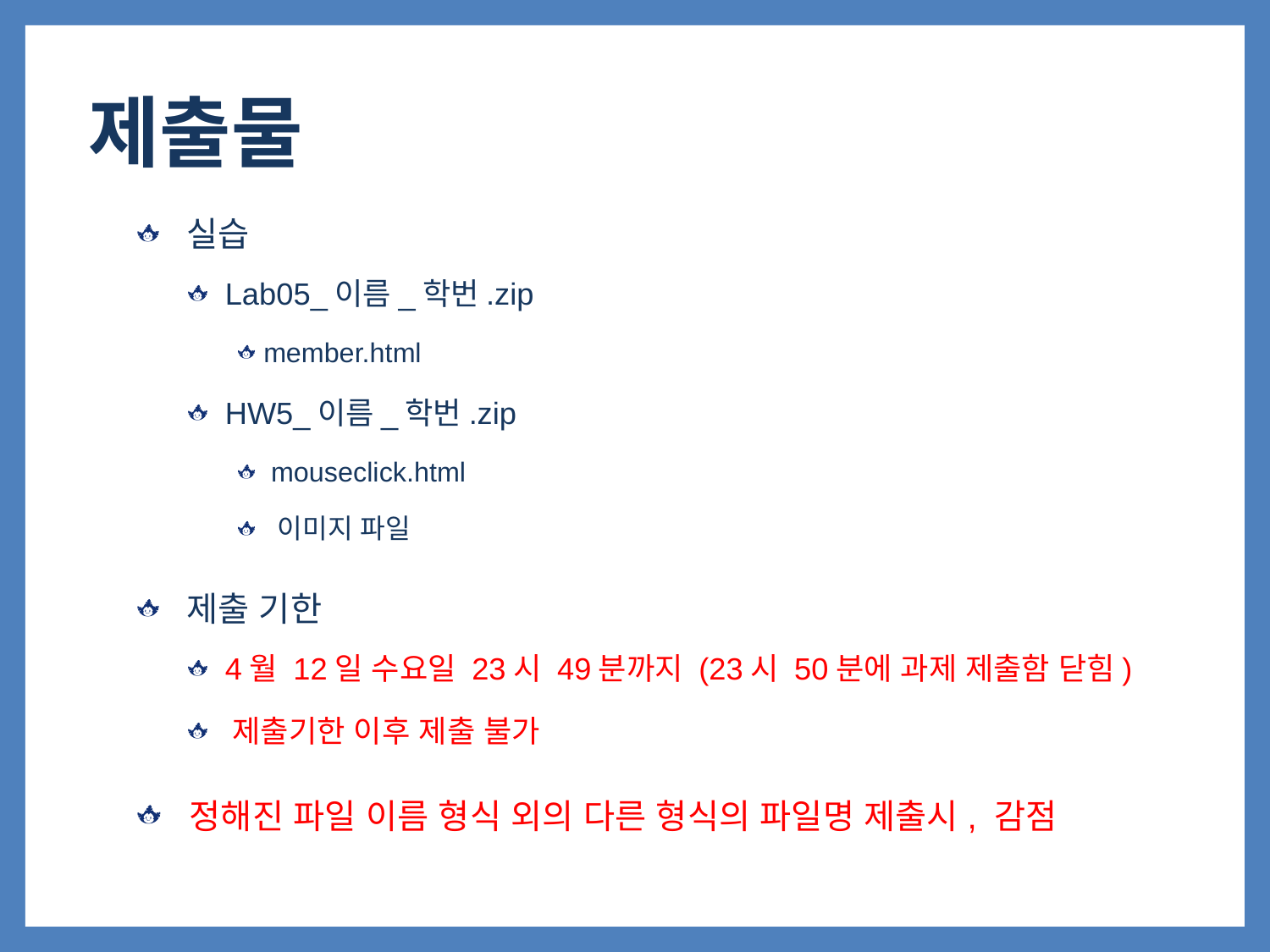

# 제출물
  실습
  Lab05_이름_학번.zip
 member.html
  HW5_이름_학번.zip
  mouseclick.html
  이미지 파일
  제출 기한
  4월 12일 수요일 23시 49분까지 (23시 50분에 과제 제출함 닫힘)
  제출기한 이후 제출 불가
  정해진 파일 이름 형식 외의 다른 형식의 파일명 제출시, 감점